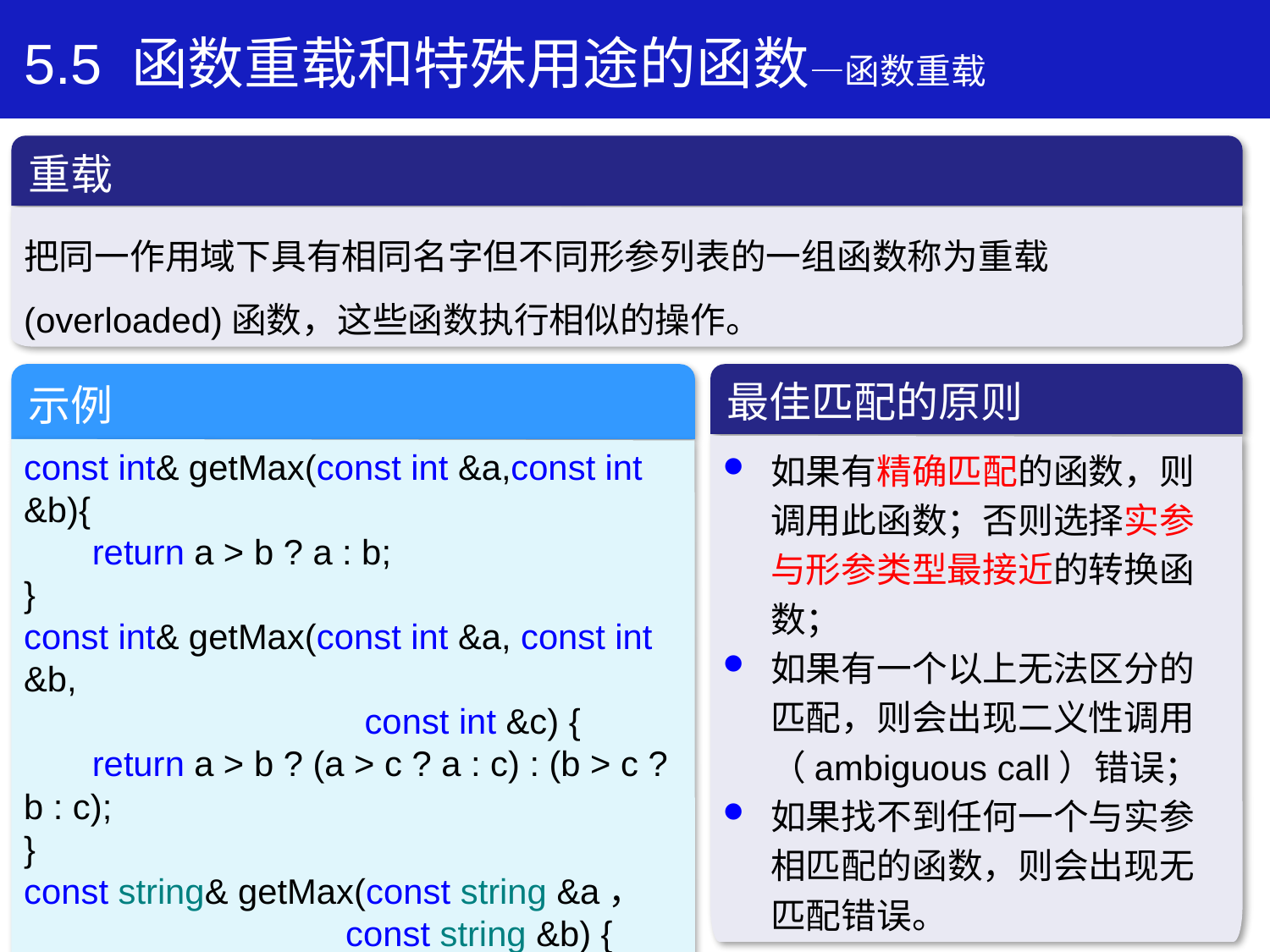

5.5 函数重载和特殊用途的函数—函数重载
重载
把同一作用域下具有相同名字但不同形参列表的一组函数称为重载(overloaded)函数，这些函数执行相似的操作。
示例
const int& getMax(const int &a,const int &b){
       return a > b ? a : b;
}
const int& getMax(const int &a, const int &b,
                                   const int &c) {
       return a > b ? (a > c ? a : c) : (b > c ? b : c);
}
const string& getMax(const string &a，
                                        const string &b) {
       return a > b ? a : b;
}
最佳匹配的原则
如果有精确匹配的函数，则调用此函数；否则选择实参与形参类型最接近的转换函数；
如果有一个以上无法区分的匹配，则会出现二义性调用
（ambiguous call）错误；
如果找不到任何一个与实参相匹配的函数，则会出现无匹配错误。
43